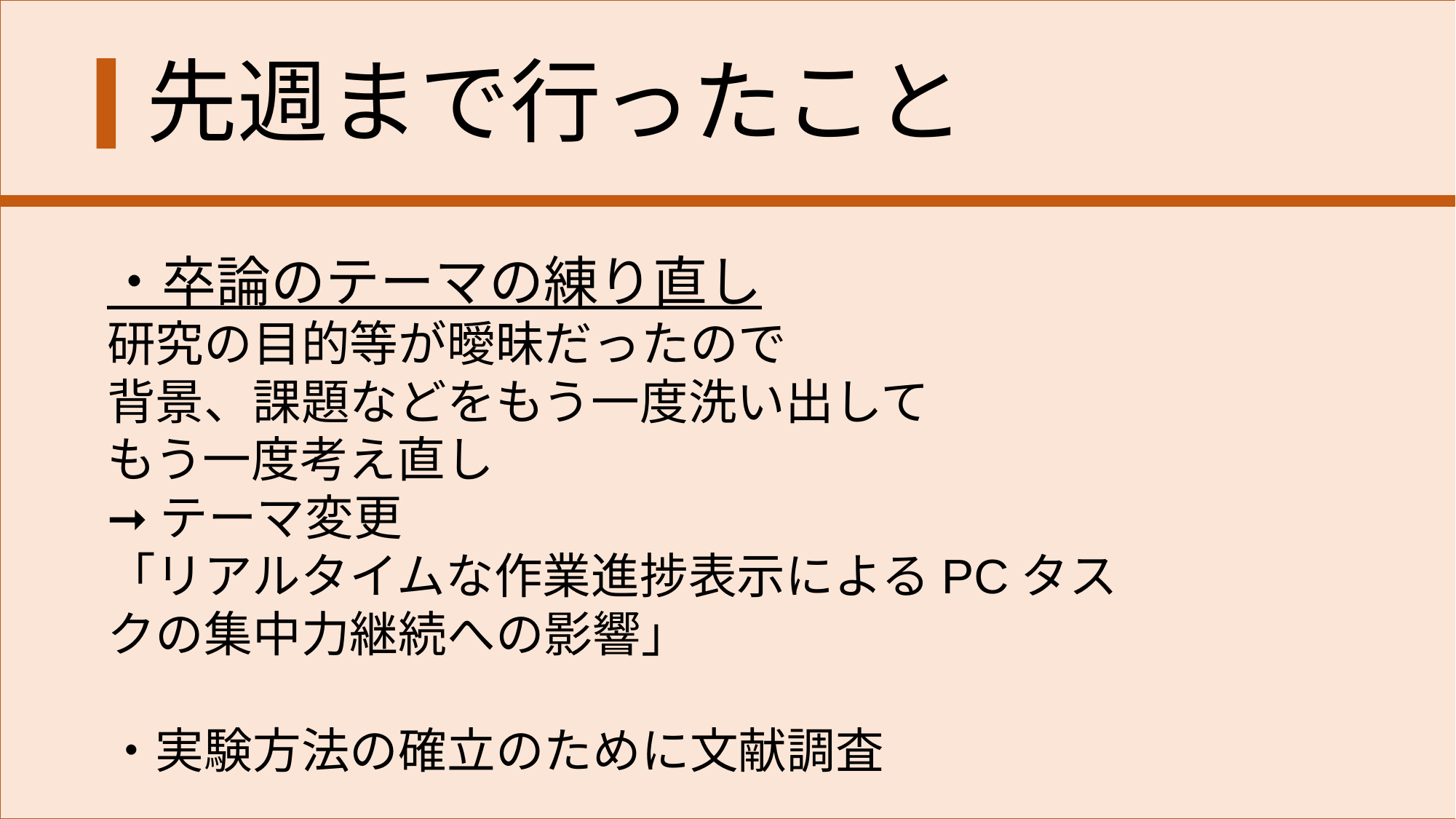

先週まで行ったこと

・卒論のテーマの練り直し
研究の目的等が曖昧だったので
背景、課題などをもう一度洗い出して
もう一度考え直し
➞テーマ変更
「リアルタイムな作業進捗表示によるPCタスクの集中力継続への影響」

・実験方法の確立のために文献調査